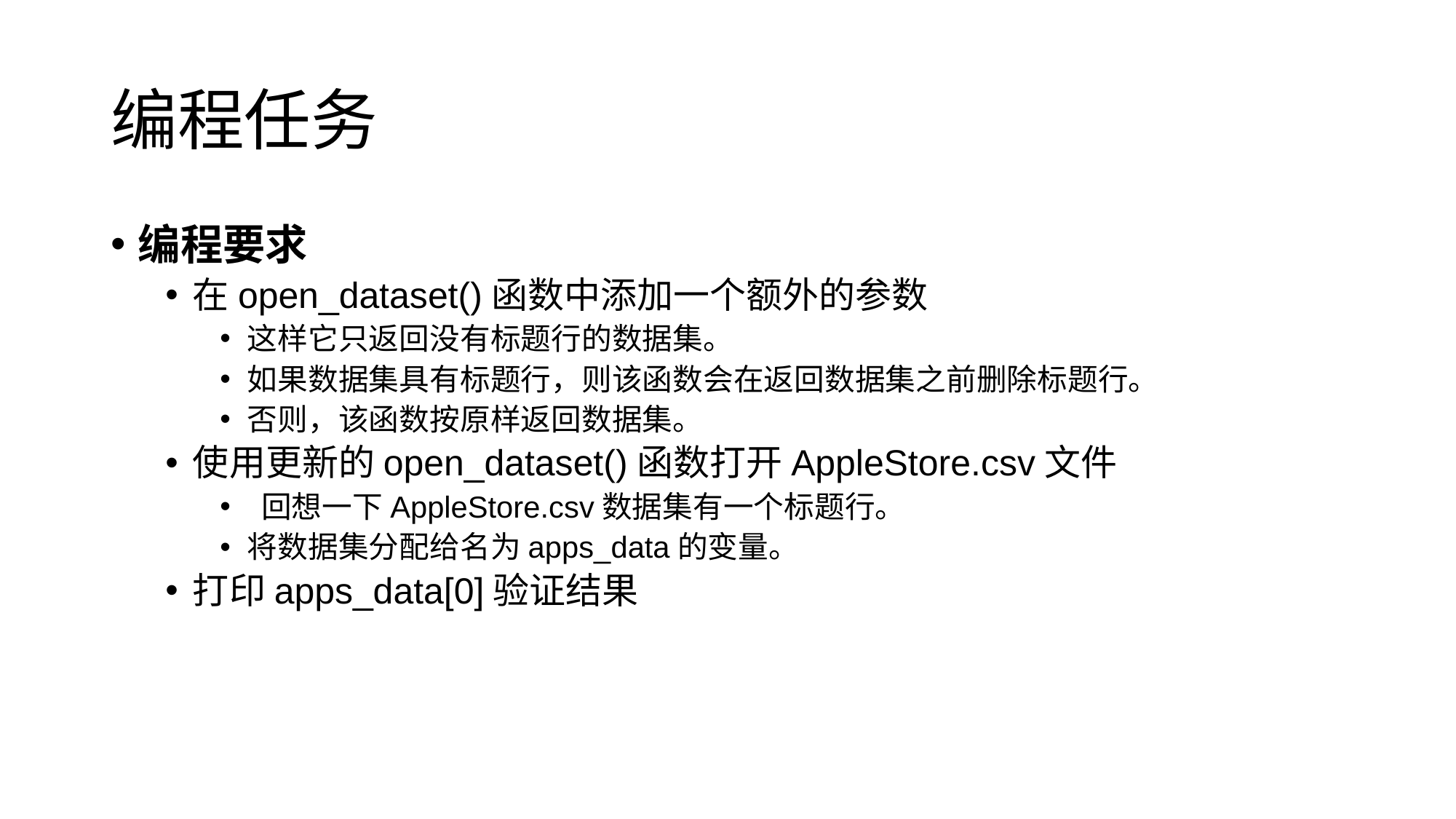

# 编程任务
编程要求
在open_dataset()函数中添加一个额外的参数
这样它只返回没有标题行的数据集。
如果数据集具有标题行，则该函数会在返回数据集之前删除标题行。
否则，该函数按原样返回数据集。
使用更新的open_dataset()函数打开AppleStore.csv文件
 回想一下AppleStore.csv数据集有一个标题行。
将数据集分配给名为apps_data的变量。
打印apps_data[0]验证结果